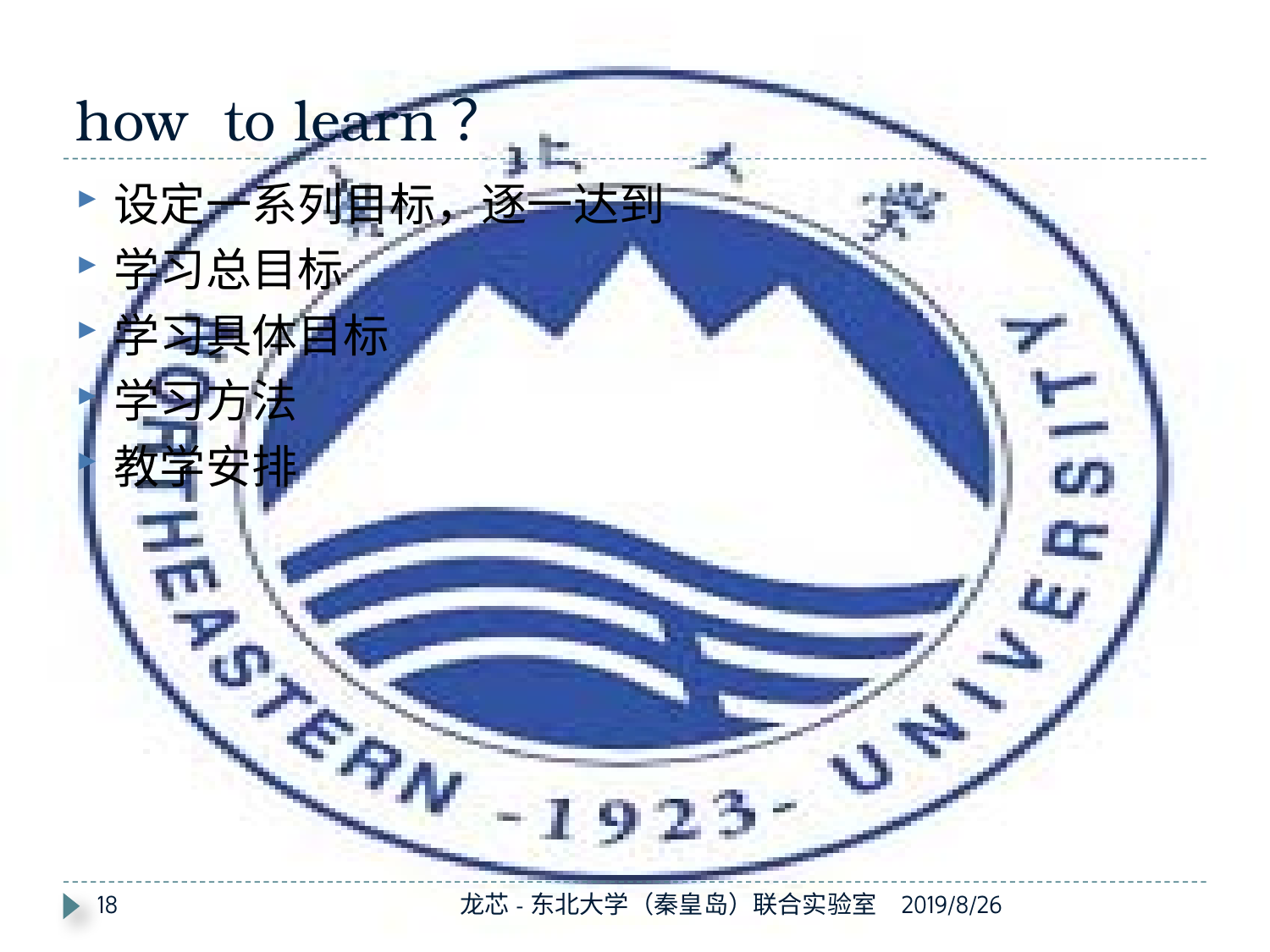

# how  to learn？
设定一系列目标，逐一达到
学习总目标
学习具体目标
学习方法
教学安排
18
龙芯-东北大学（秦皇岛）联合实验室
2019/8/26